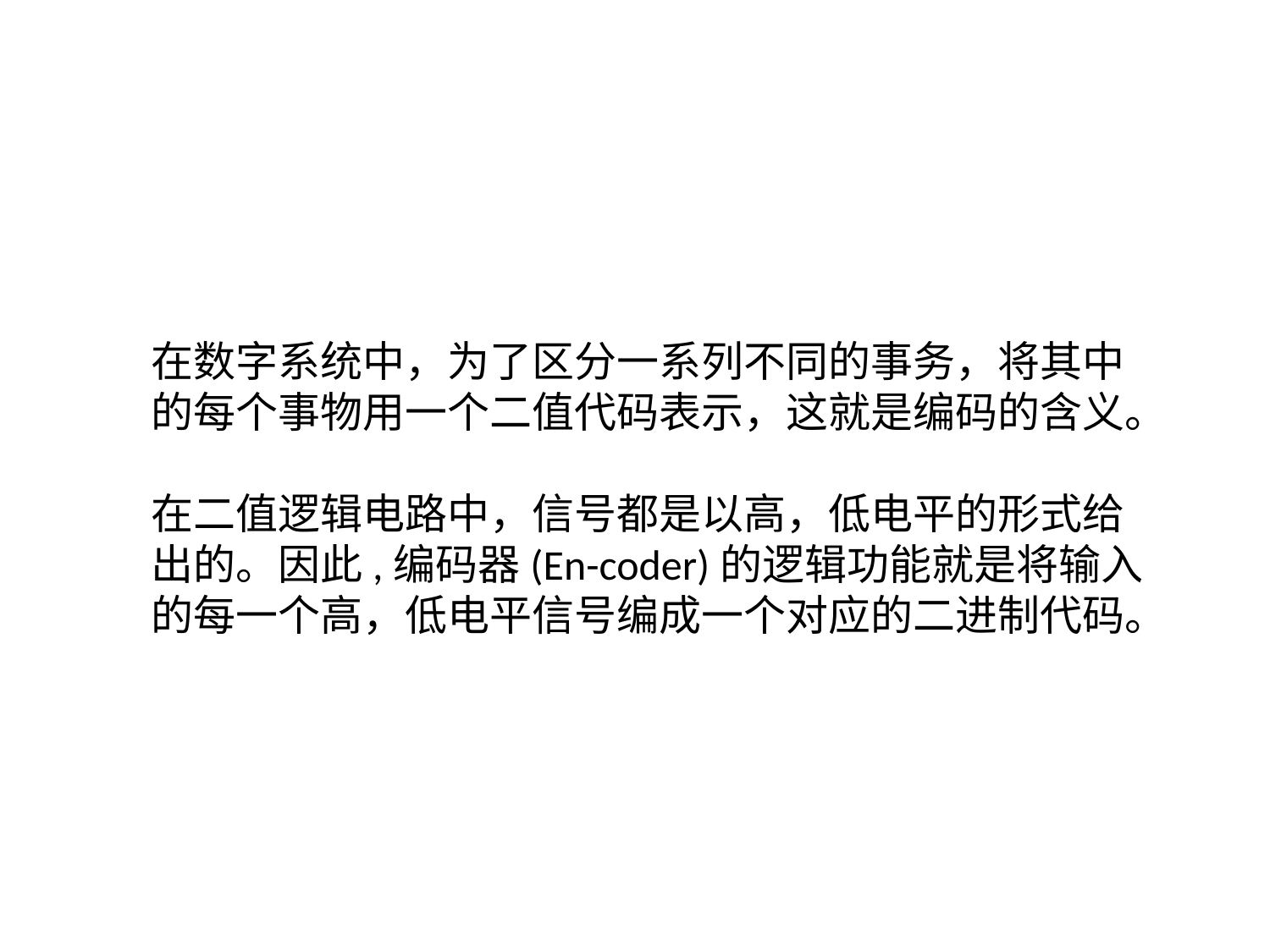

在数字系统中，为了区分一系列不同的事务，将其中的每个事物用一个二值代码表示，这就是编码的含义。

在二值逻辑电路中，信号都是以高，低电平的形式给出的。因此,编码器(En-coder)的逻辑功能就是将输入的每一个高，低电平信号编成一个对应的二进制代码。